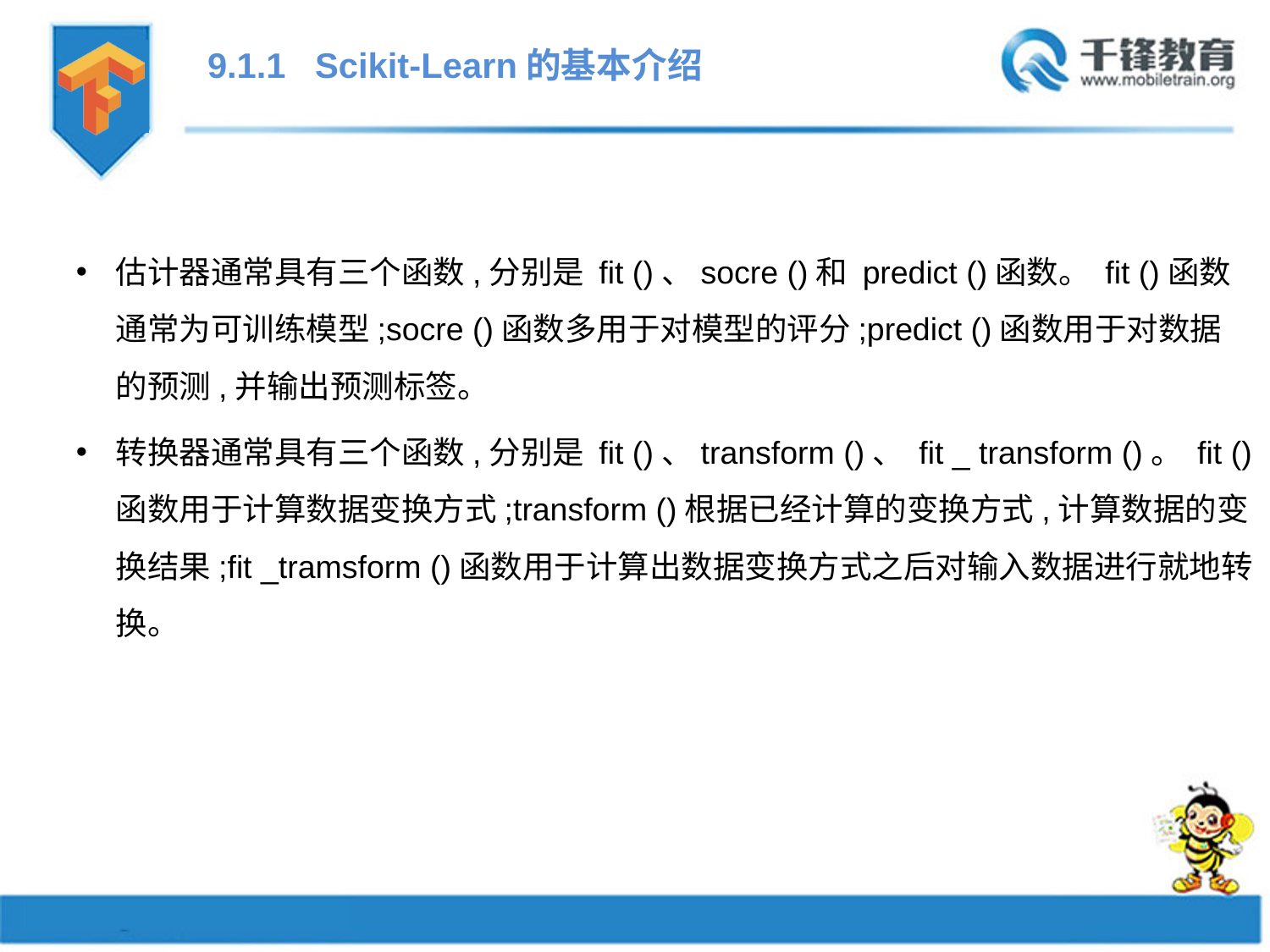

9.1.1   Scikit-Learn的基本介绍
估计器通常具有三个函数,分别是 fit ()、socre ()和 predict ()函数。 fit ()函数通常为可训练模型;socre ()函数多用于对模型的评分;predict ()函数用于对数据的预测,并输出预测标签。
转换器通常具有三个函数,分别是 fit ()、transform ()、 fit _ transform ()。 fit ()函数用于计算数据变换方式;transform ()根据已经计算的变换方式,计算数据的变换结果;fit _tramsform ()函数用于计算出数据变换方式之后对输入数据进行就地转换。